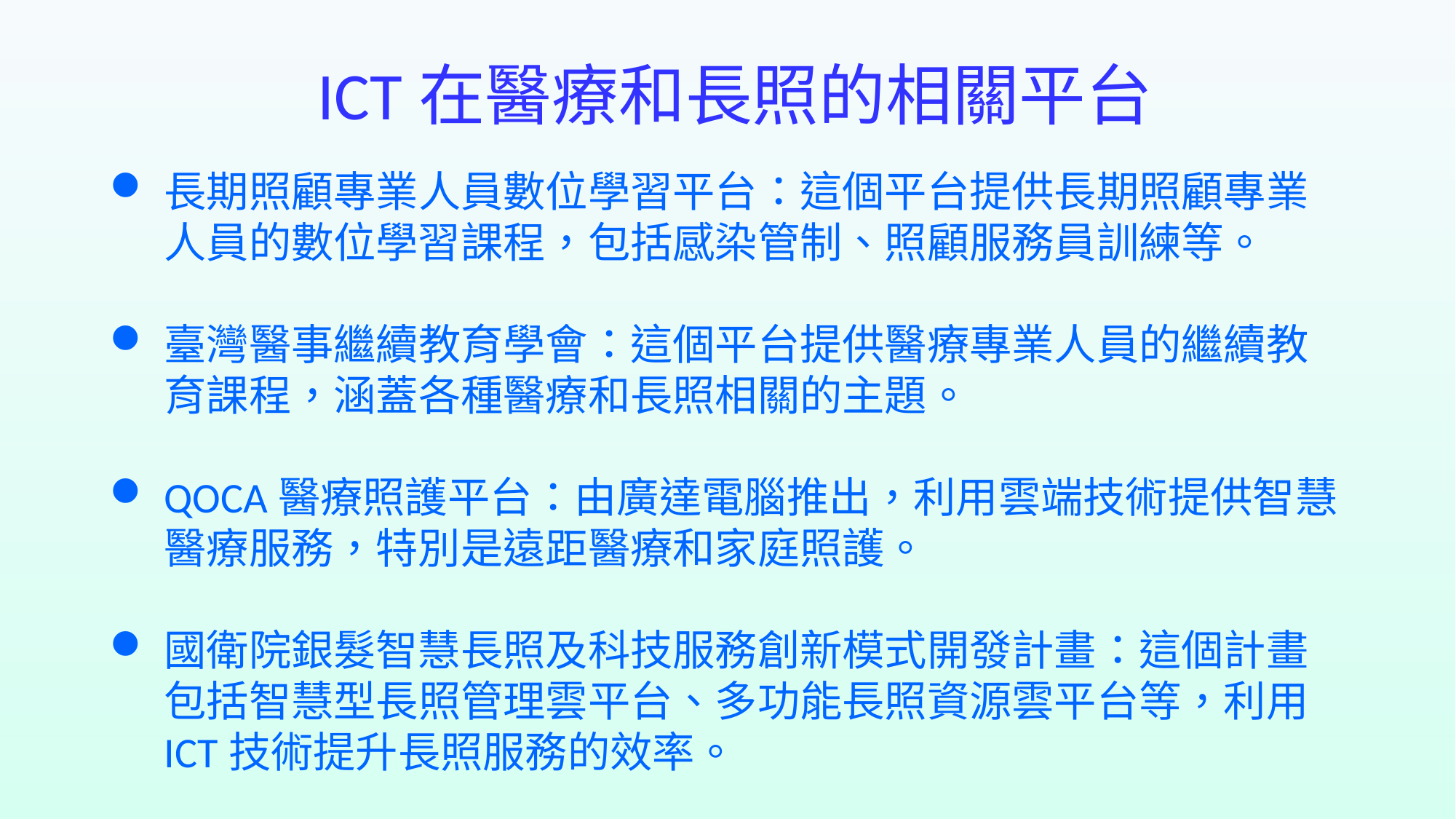

# ICT在醫療和長照的相關平台
長期照顧專業人員數位學習平台：這個平台提供長期照顧專業人員的數位學習課程，包括感染管制、照顧服務員訓練等。

臺灣醫事繼續教育學會：這個平台提供醫療專業人員的繼續教育課程，涵蓋各種醫療和長照相關的主題。

QOCA醫療照護平台：由廣達電腦推出，利用雲端技術提供智慧醫療服務，特別是遠距醫療和家庭照護。

國衛院銀髮智慧長照及科技服務創新模式開發計畫：這個計畫包括智慧型長照管理雲平台、多功能長照資源雲平台等，利用ICT技術提升長照服務的效率。